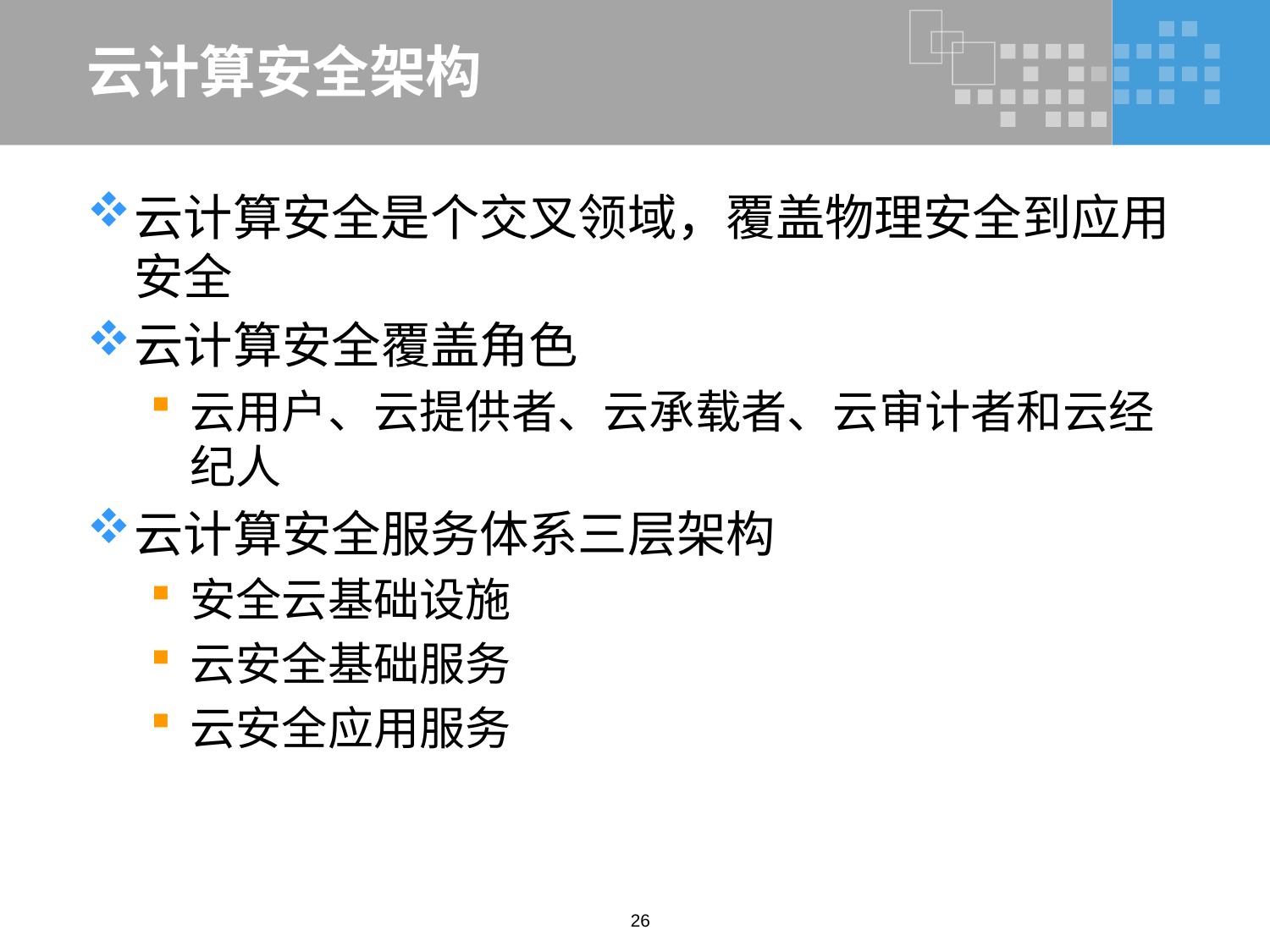

# 云计算安全架构
云计算安全是个交叉领域，覆盖物理安全到应用安全
云计算安全覆盖角色
云用户、云提供者、云承载者、云审计者和云经纪人
云计算安全服务体系三层架构
安全云基础设施
云安全基础服务
云安全应用服务

26